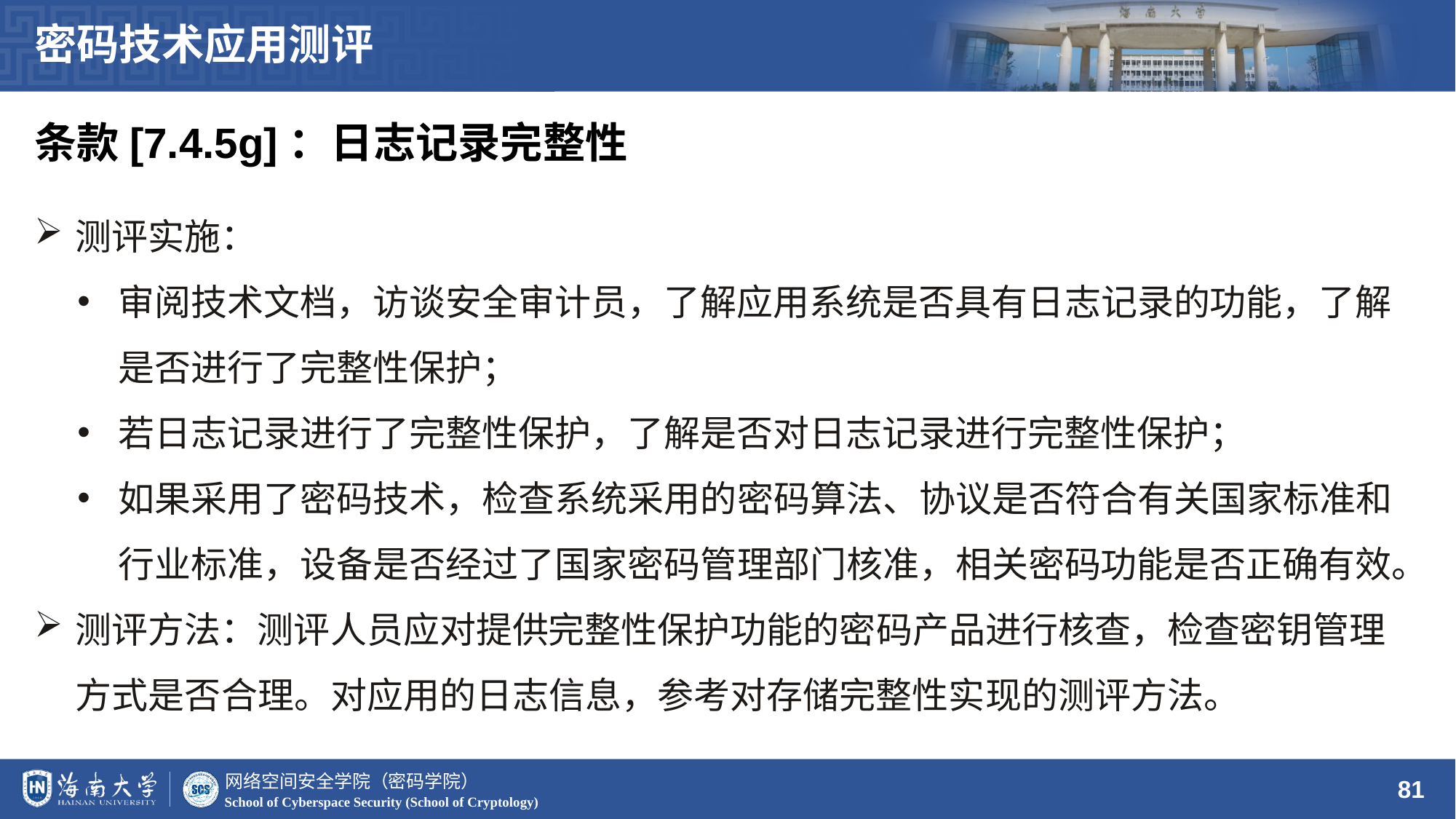

密码技术应用测评
条款[7.4.5g]：日志记录完整性
测评实施：
审阅技术文档，访谈安全审计员，了解应用系统是否具有日志记录的功能，了解是否进行了完整性保护；
若日志记录进行了完整性保护，了解是否对日志记录进行完整性保护；
如果采用了密码技术，检查系统采用的密码算法、协议是否符合有关国家标准和行业标准，设备是否经过了国家密码管理部门核准，相关密码功能是否正确有效。
测评方法：测评人员应对提供完整性保护功能的密码产品进行核查，检查密钥管理方式是否合理。对应用的日志信息，参考对存储完整性实现的测评方法。
81